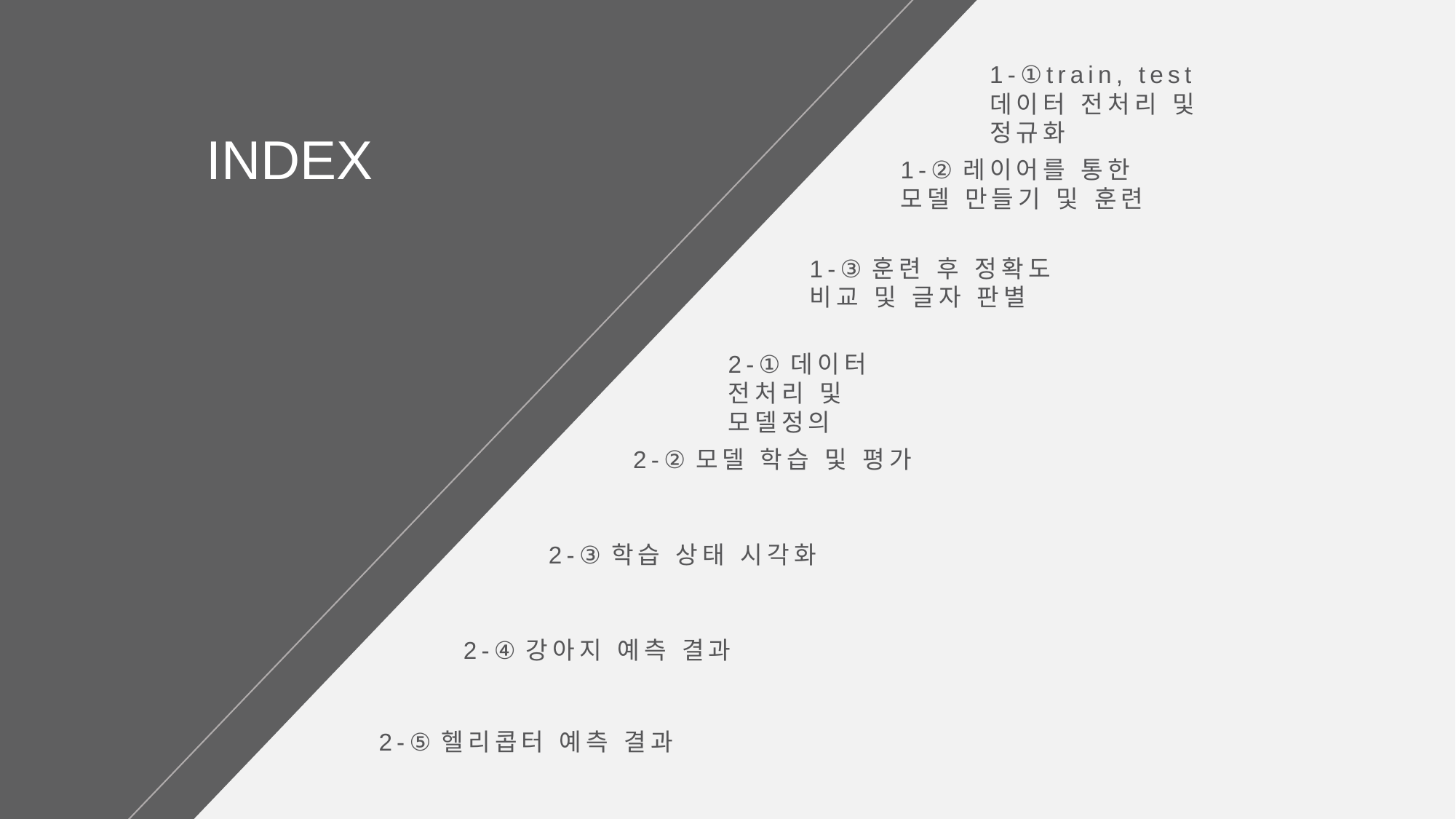

1-①train, test 데이터 전처리 및 정규화
INDEX
1-②레이어를 통한 모델 만들기 및 훈련
1-③훈련 후 정확도 비교 및 글자 판별
2-①데이터 전처리 및 모델정의
2-②모델 학습 및 평가
2-③학습 상태 시각화
2-④강아지 예측 결과
2-⑤헬리콥터 예측 결과